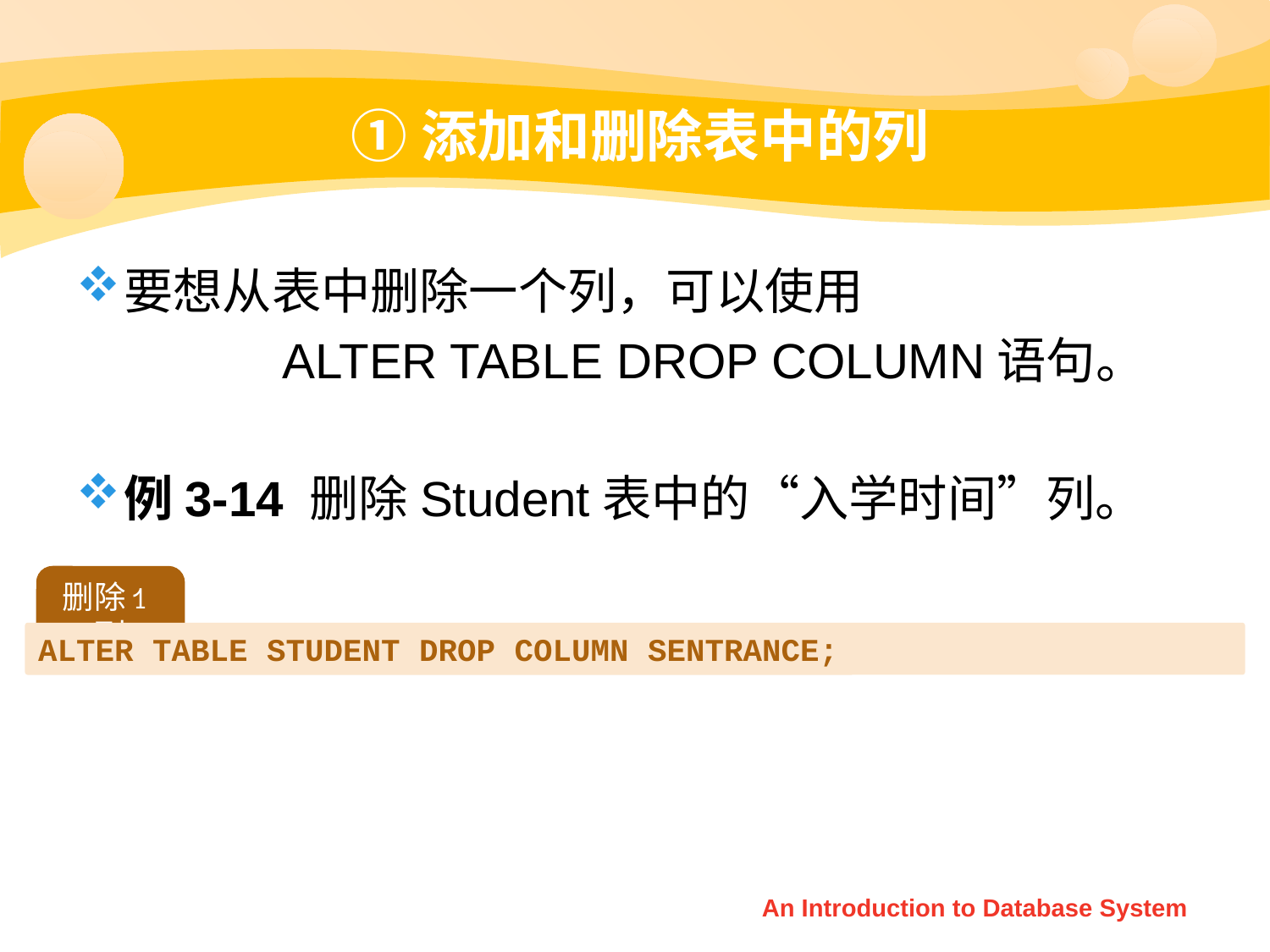

# ①添加和删除表中的列
要想从表中删除一个列，可以使用
               ALTER TABLE DROP COLUMN语句。

例3-14 删除Student表中的“入学时间”列。
删除1列
ALTER TABLE STUDENT DROP COLUMN SENTRANCE;
An Introduction to Database System